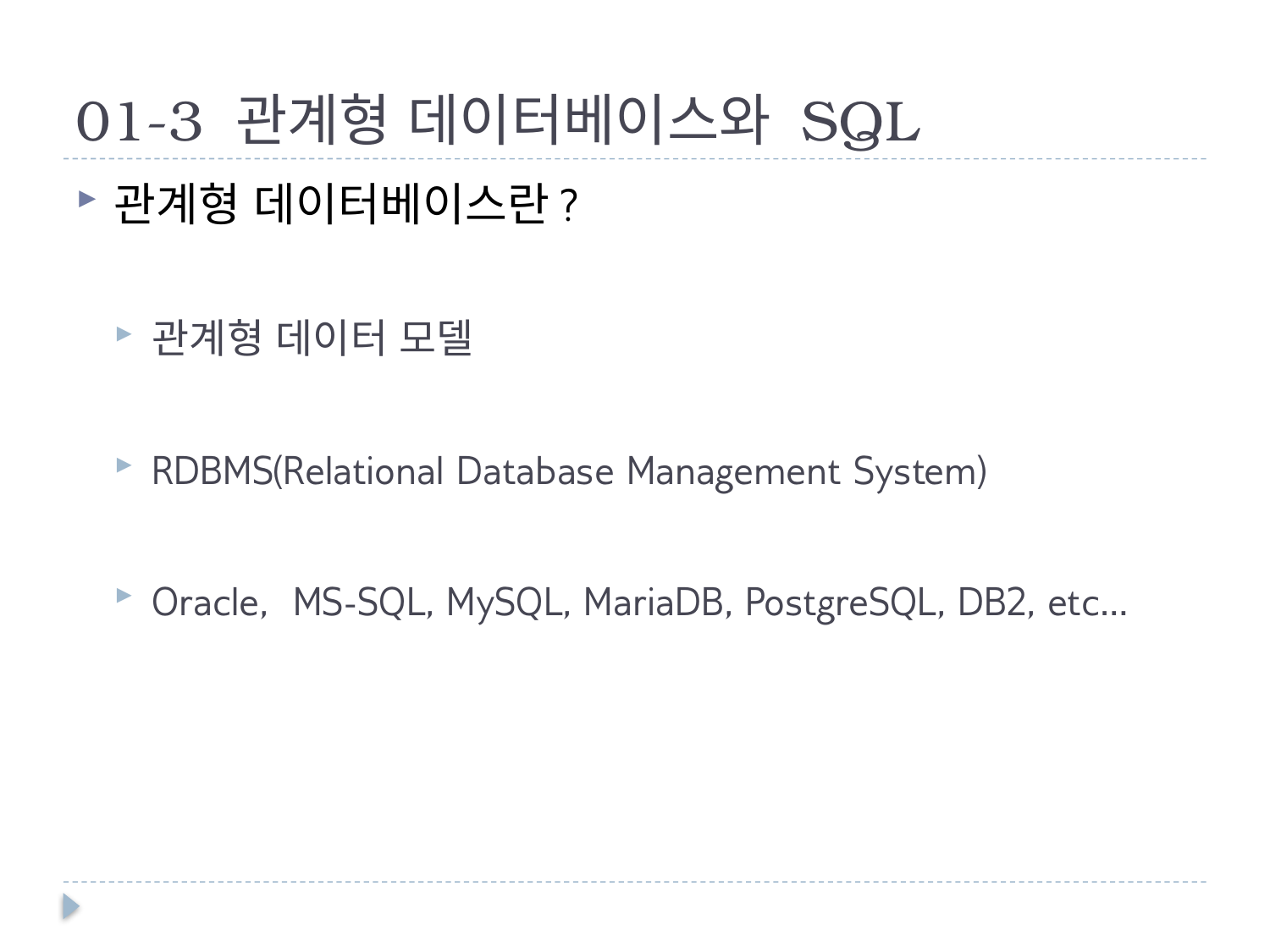

# 01-3 관계형 데이터베이스와 SQL
관계형 데이터베이스란?

관계형 데이터 모델

RDBMS(Relational Database Management System)

Oracle,  MS-SQL, MySQL, MariaDB, PostgreSQL, DB2, etc…